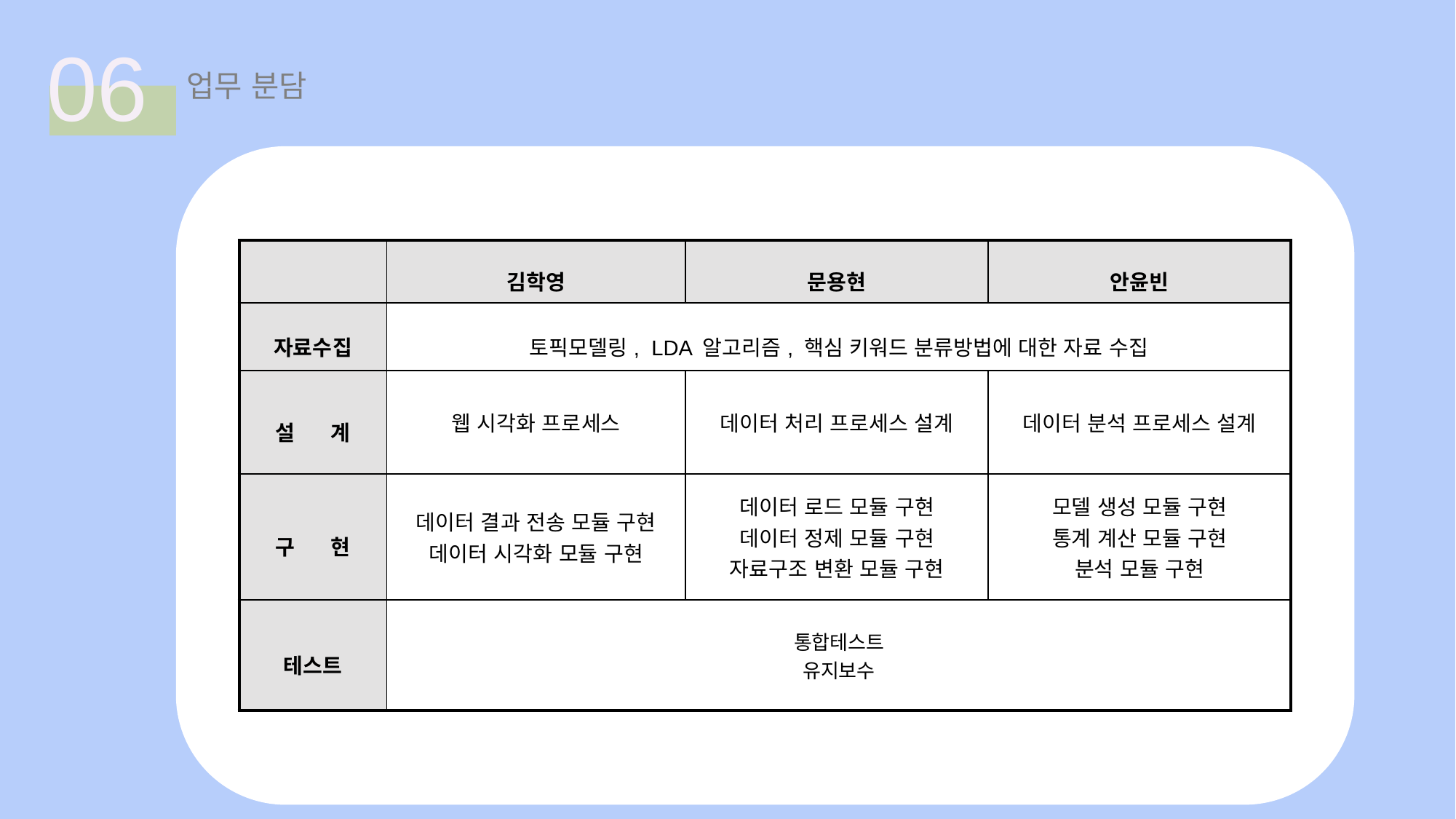

06
업무 분담

|  | 김학영 | 문용현 | 안윤빈 |
| --- | --- | --- | --- |
| 자료수집 | 토픽모델링, LDA 알고리즘, 핵심 키워드 분류방법에 대한 자료 수집 |  |  |
| 설 계 | 웹 시각화 프로세스 | 데이터 처리 프로세스 설계 | 데이터 분석 프로세스 설계 |
| 구 현 | 데이터 결과 전송 모듈 구현 데이터 시각화 모듈 구현 | 데이터 로드 모듈 구현 데이터 정제 모듈 구현 자료구조 변환 모듈 구현 | 모델 생성 모듈 구현 통계 계산 모듈 구현 분석 모듈 구현 |
| 테스트 | 통합테스트 유지보수 |  |  |